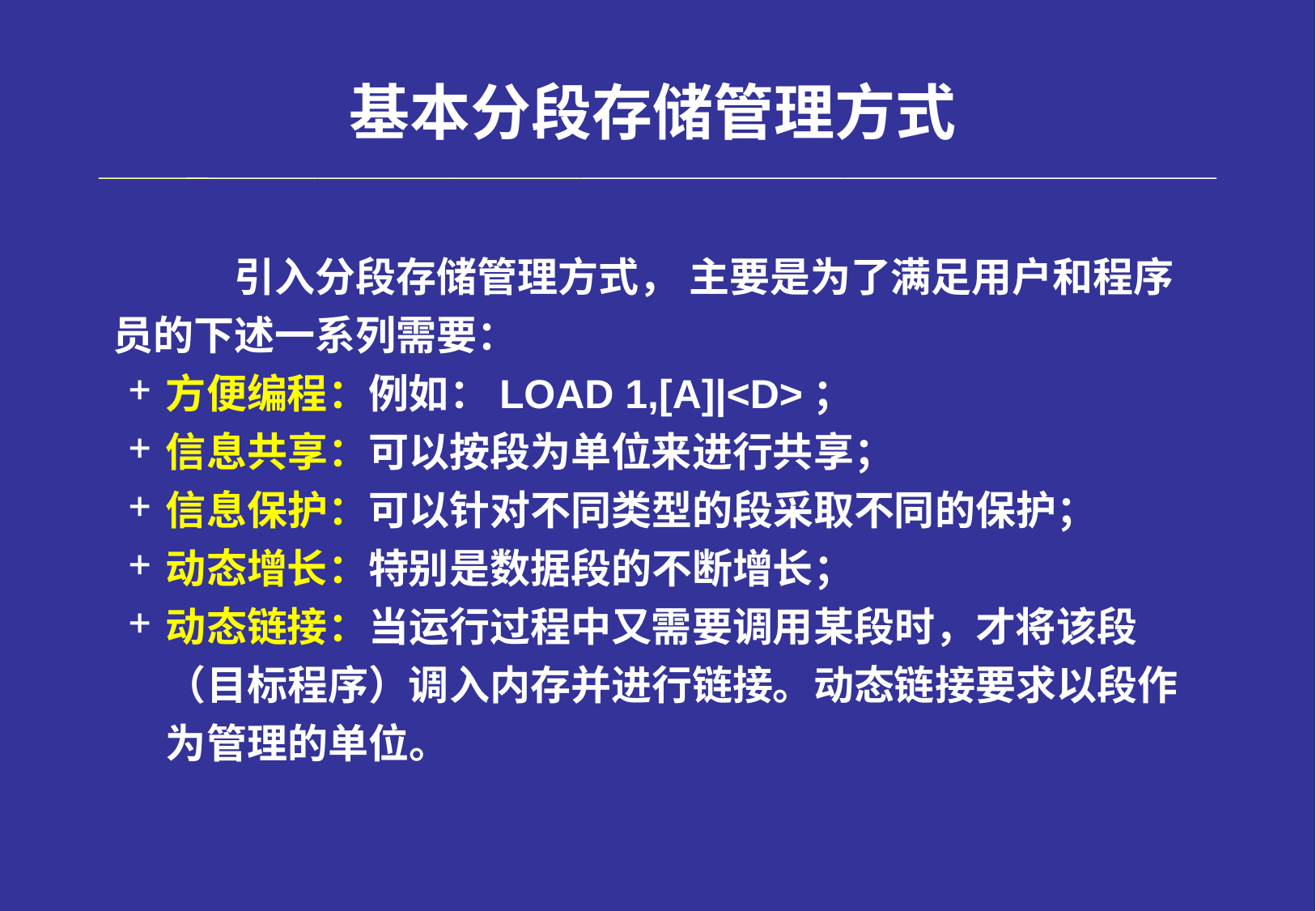

# 基本分段存储管理方式
		引入分段存储管理方式， 主要是为了满足用户和程序员的下述一系列需要：
方便编程：例如：LOAD 1,[A]|<D>；
信息共享：可以按段为单位来进行共享；
信息保护：可以针对不同类型的段采取不同的保护；
动态增长：特别是数据段的不断增长；
动态链接：当运行过程中又需要调用某段时，才将该段（目标程序）调入内存并进行链接。动态链接要求以段作为管理的单位。